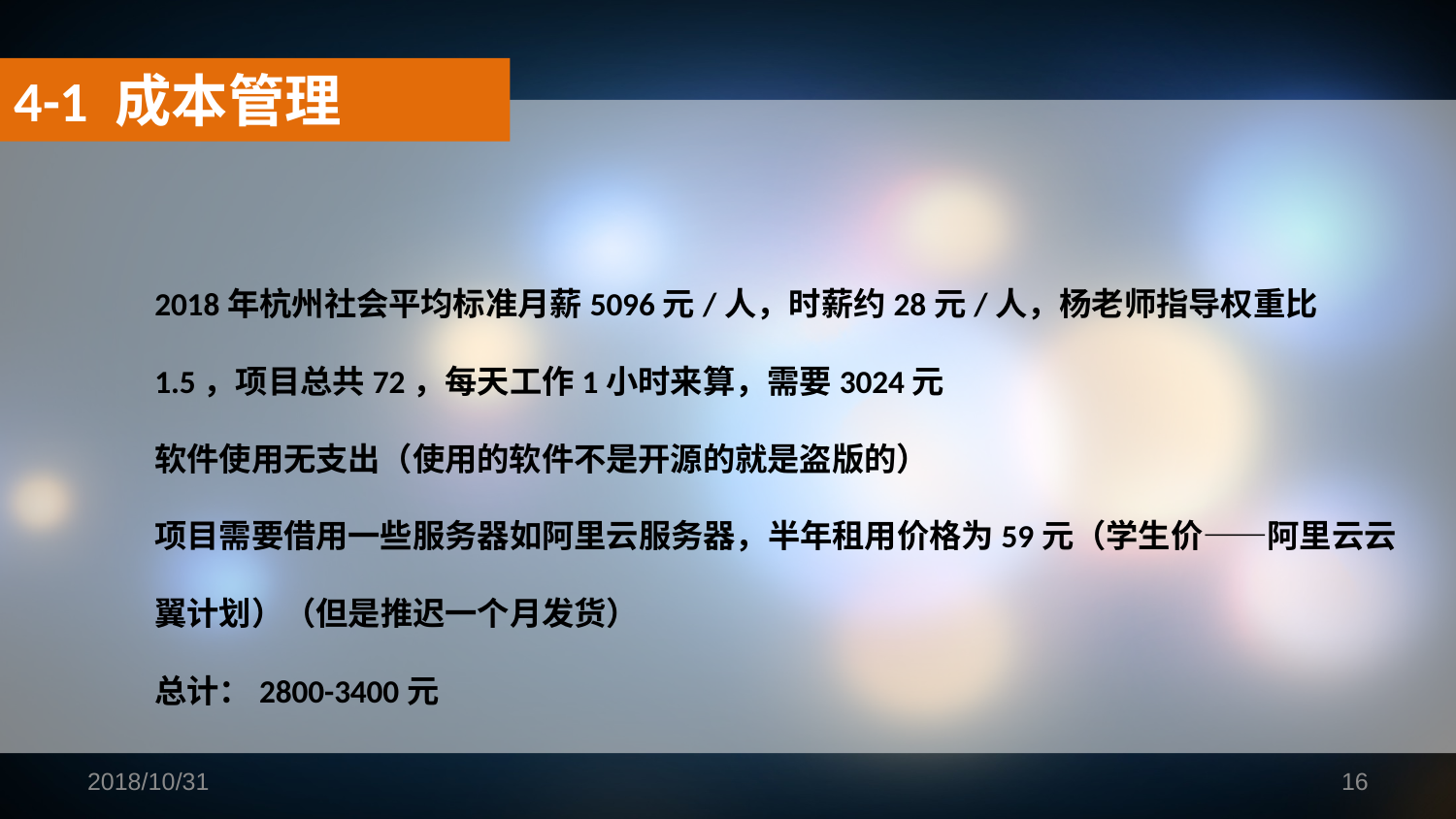

4-1 成本管理

2018年杭州社会平均标准月薪5096元/人，时薪约28元/人，杨老师指导权重比1.5，项目总共72，每天工作1小时来算，需要3024元
软件使用无支出（使用的软件不是开源的就是盗版的）
项目需要借用一些服务器如阿里云服务器，半年租用价格为59元（学生价——阿里云云翼计划）（但是推迟一个月发货）
总计：2800-3400元
2018/10/31
16